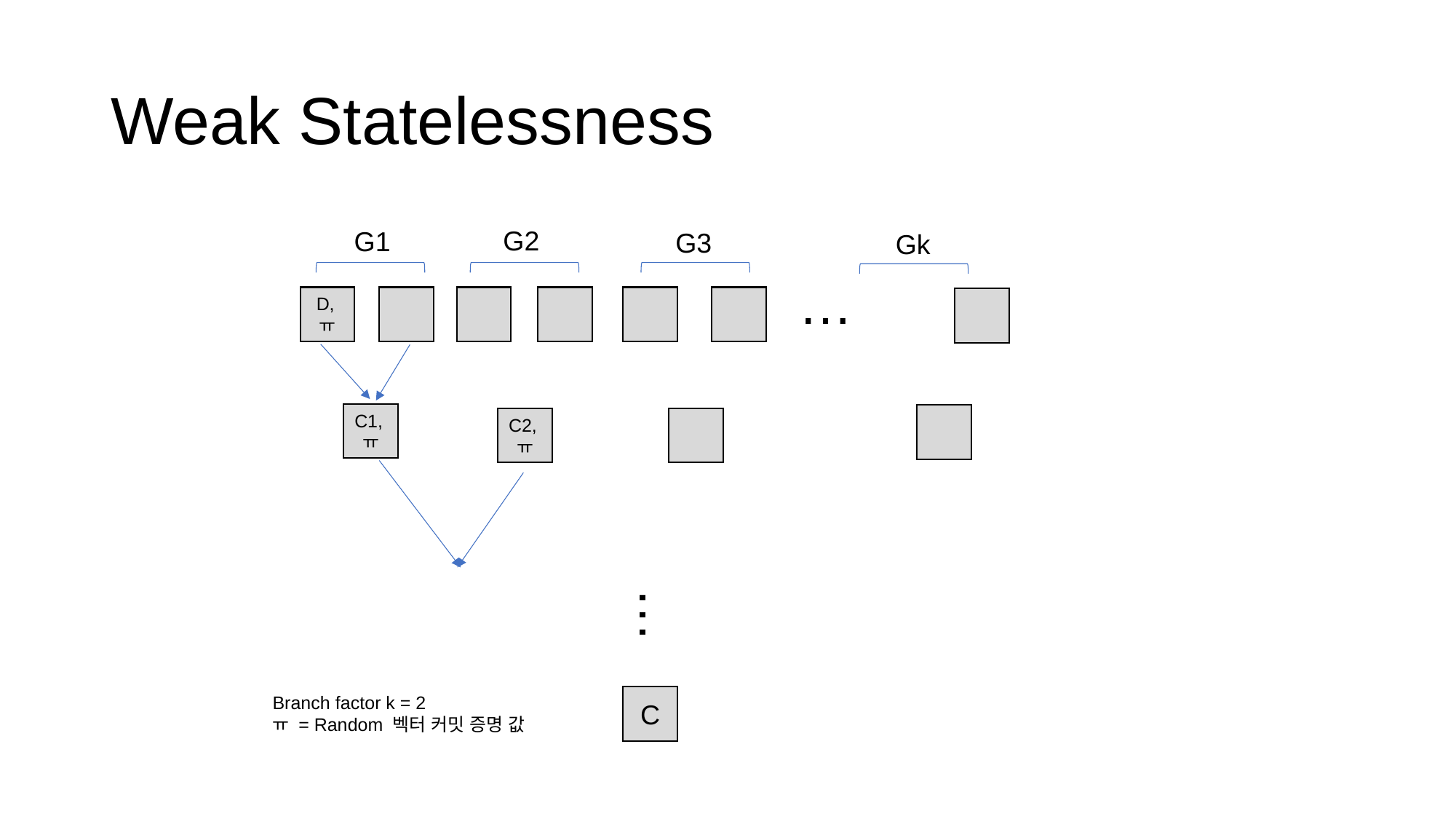

# Weak Statelessness

G2
G1
G3
Gk
…

D,ㅠ

C1,ㅠ

C2,ㅠ

…
Branch factor k = 2
ㅠ = Random 벡터 커밋 증명 값
C